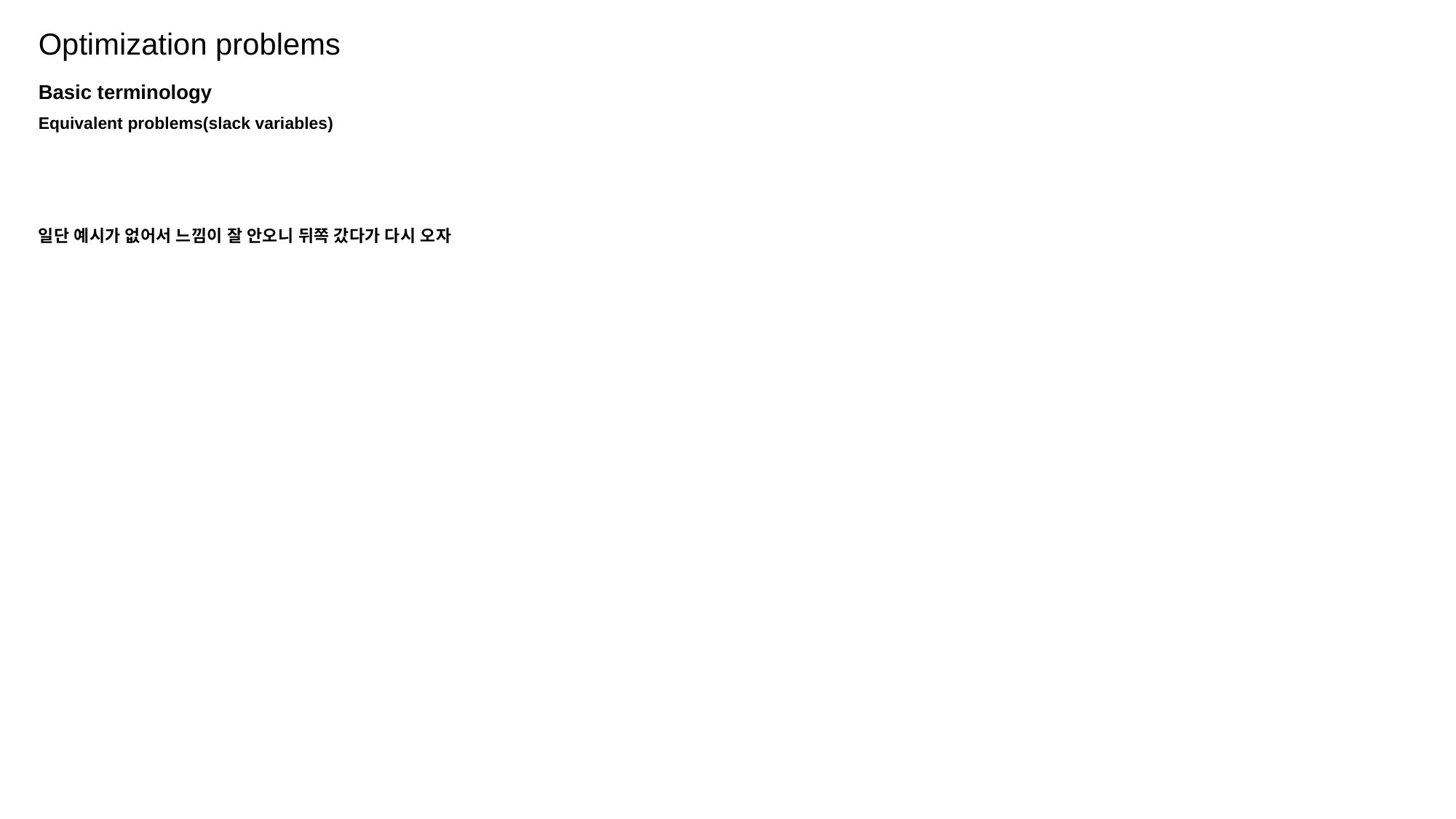

Optimization problems
Basic terminology
Equivalent problems(slack variables)
일단 예시가 없어서 느낌이 잘 안오니 뒤쪽 갔다가 다시 오자